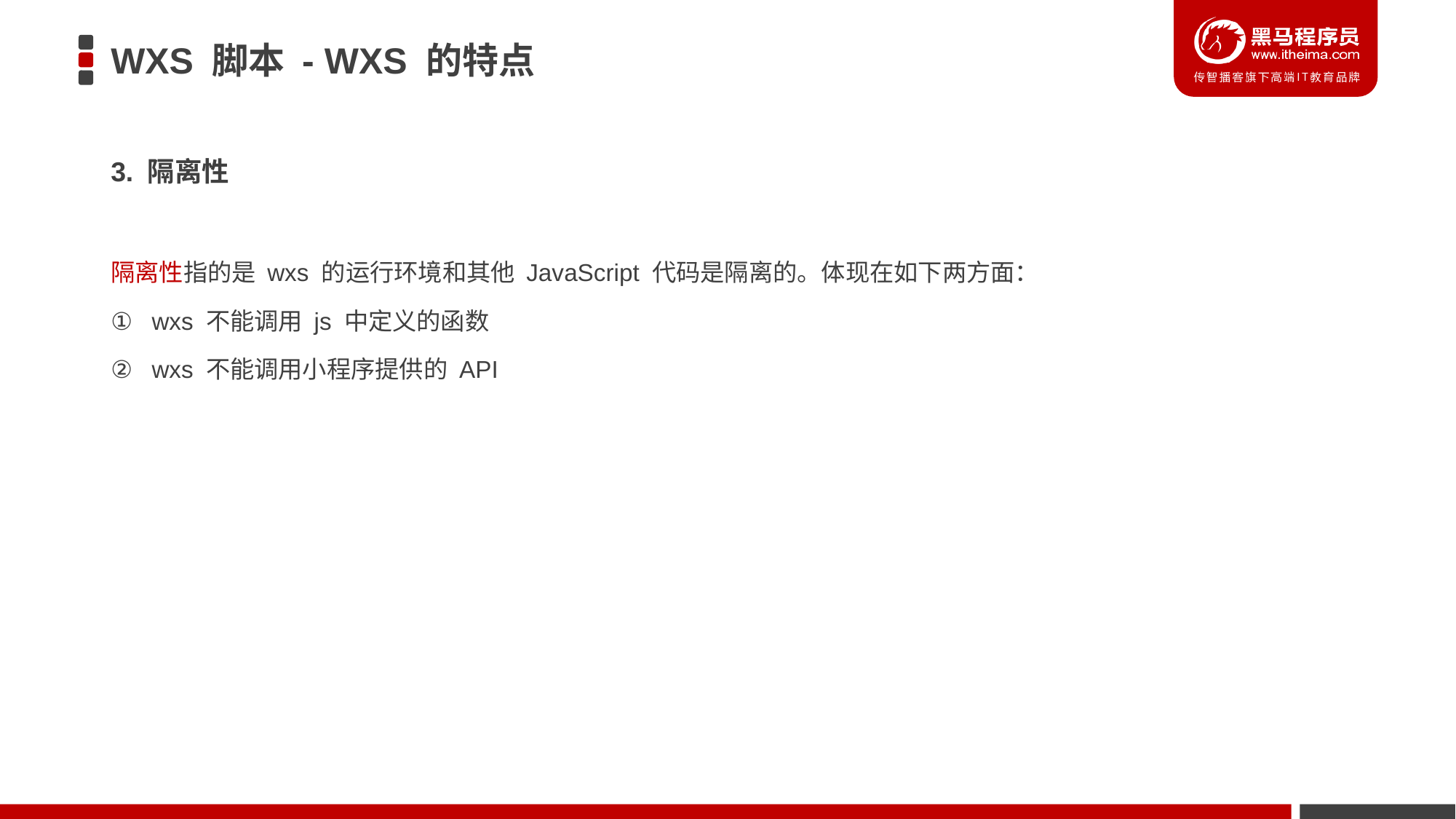

# WXS 脚本 - WXS 的特点
3. 隔离性
隔离性指的是 wxs 的运行环境和其他 JavaScript 代码是隔离的。体现在如下两方面：
wxs 不能调用 js 中定义的函数
wxs 不能调用小程序提供的 API